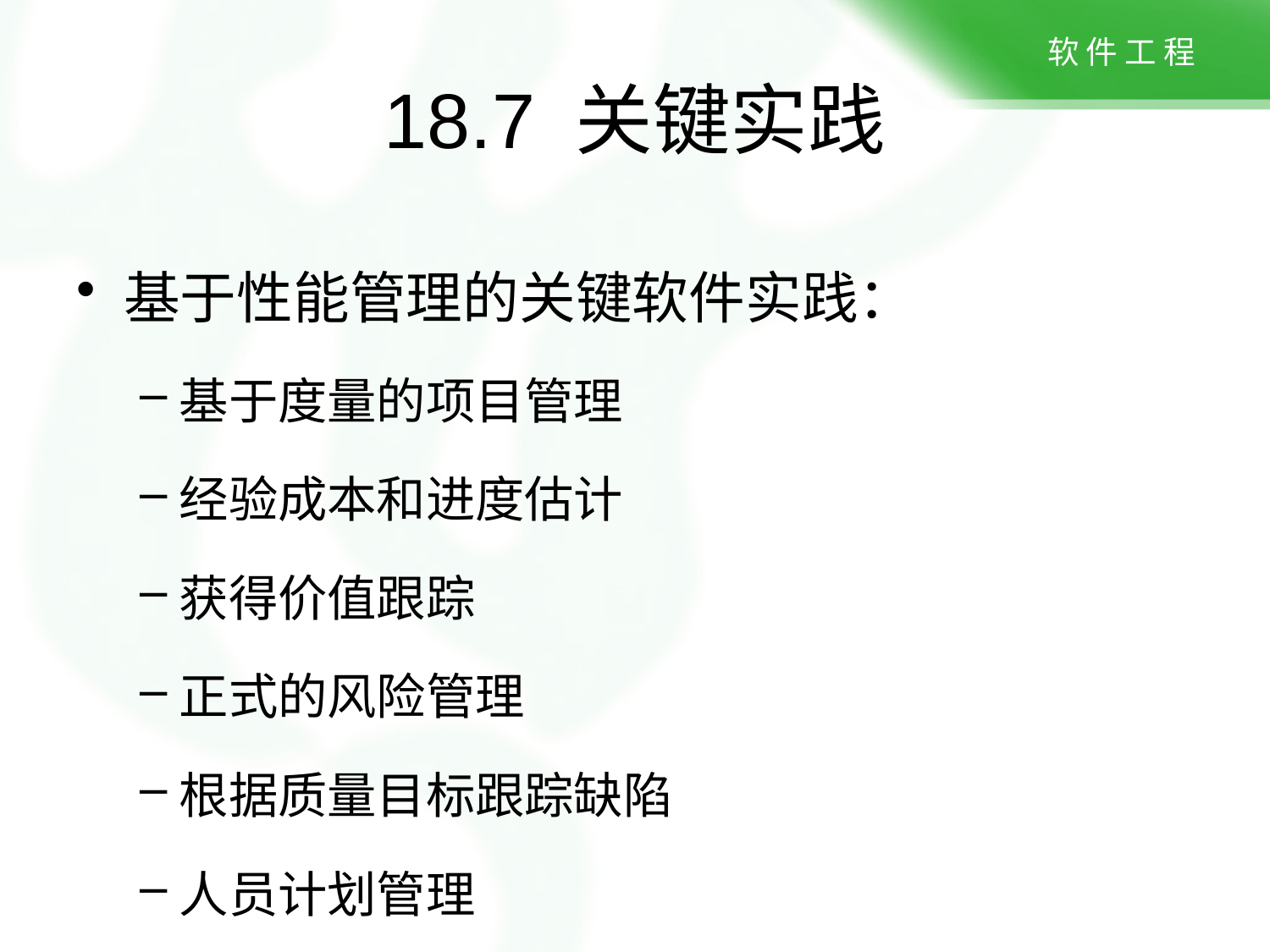

# 18.7 关键实践
基于性能管理的关键软件实践：
基于度量的项目管理
经验成本和进度估计
获得价值跟踪
正式的风险管理
根据质量目标跟踪缺陷
人员计划管理